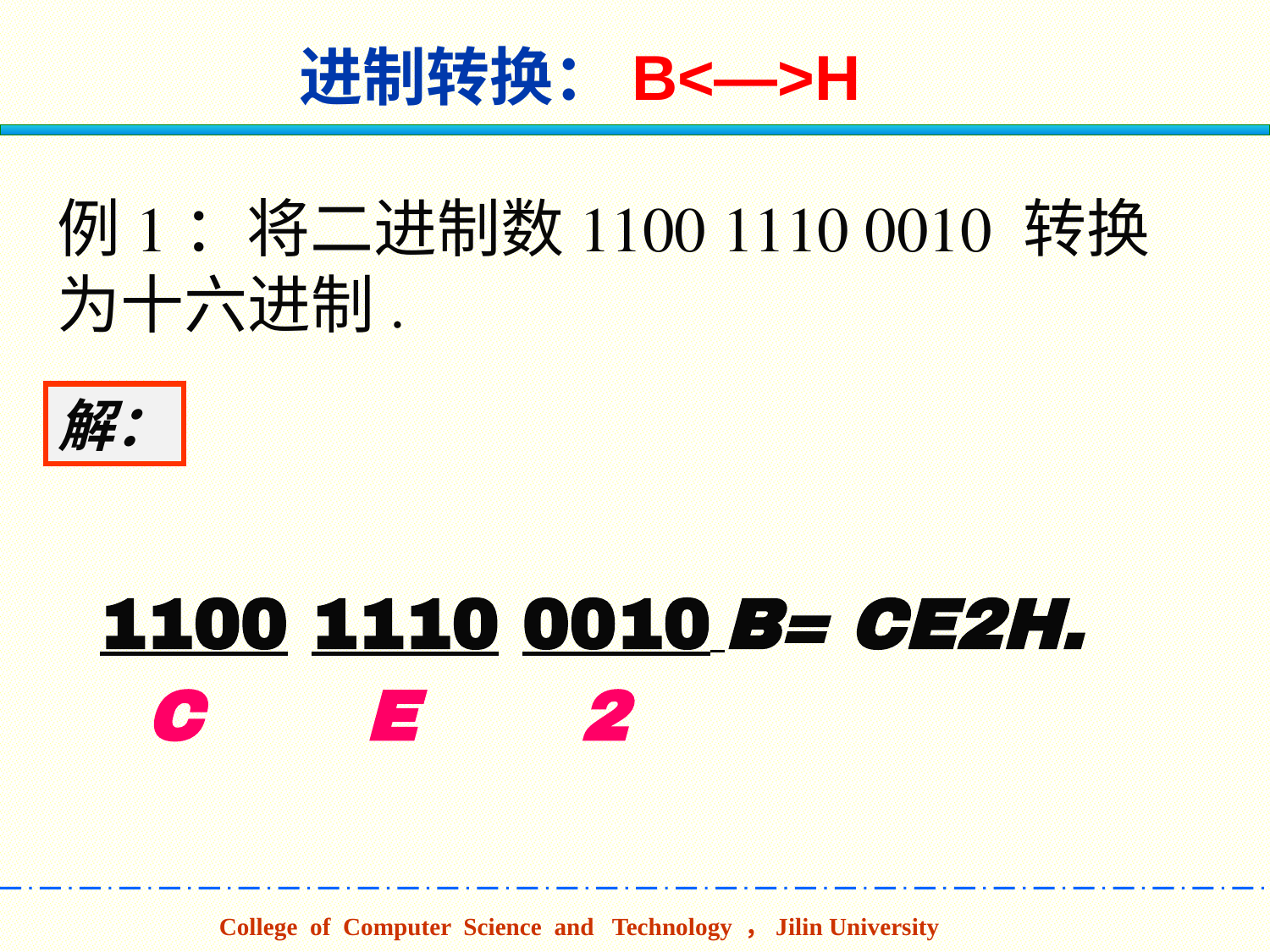

进制转换：B<—>H
例1：将二进制数1100 1110 0010 转换为十六进制.
解：

1100 1110 0010 B= CE2H.
  C       E       2